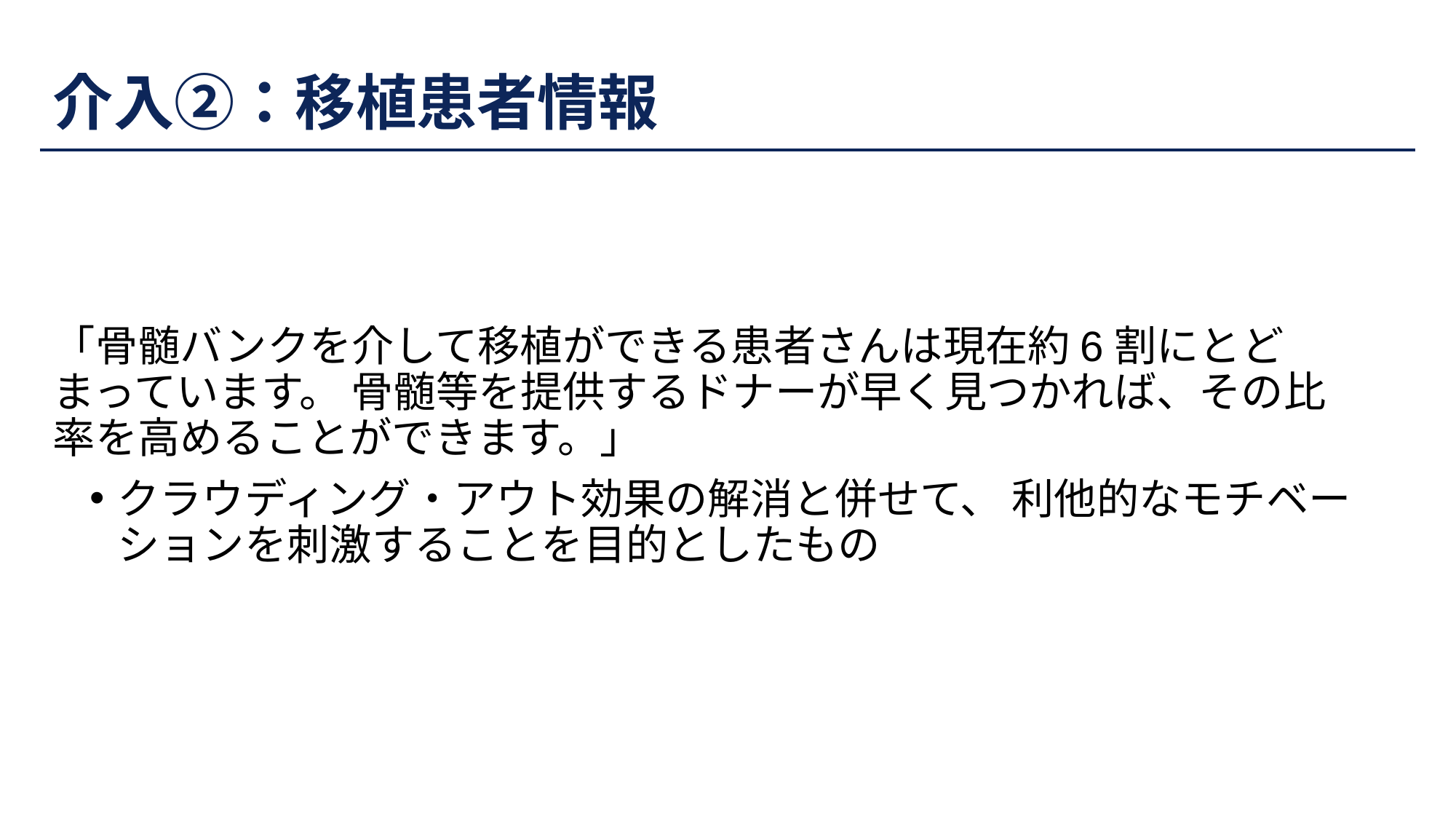

# 介入②：移植患者情報
「骨髄バンクを介して移植ができる患者さんは現在約6割にとどまっています。 骨髄等を提供するドナーが早く見つかれば、その比率を高めることができます。」
クラウディング・アウト効果の解消と併せて、 利他的なモチベーションを刺激することを目的としたもの